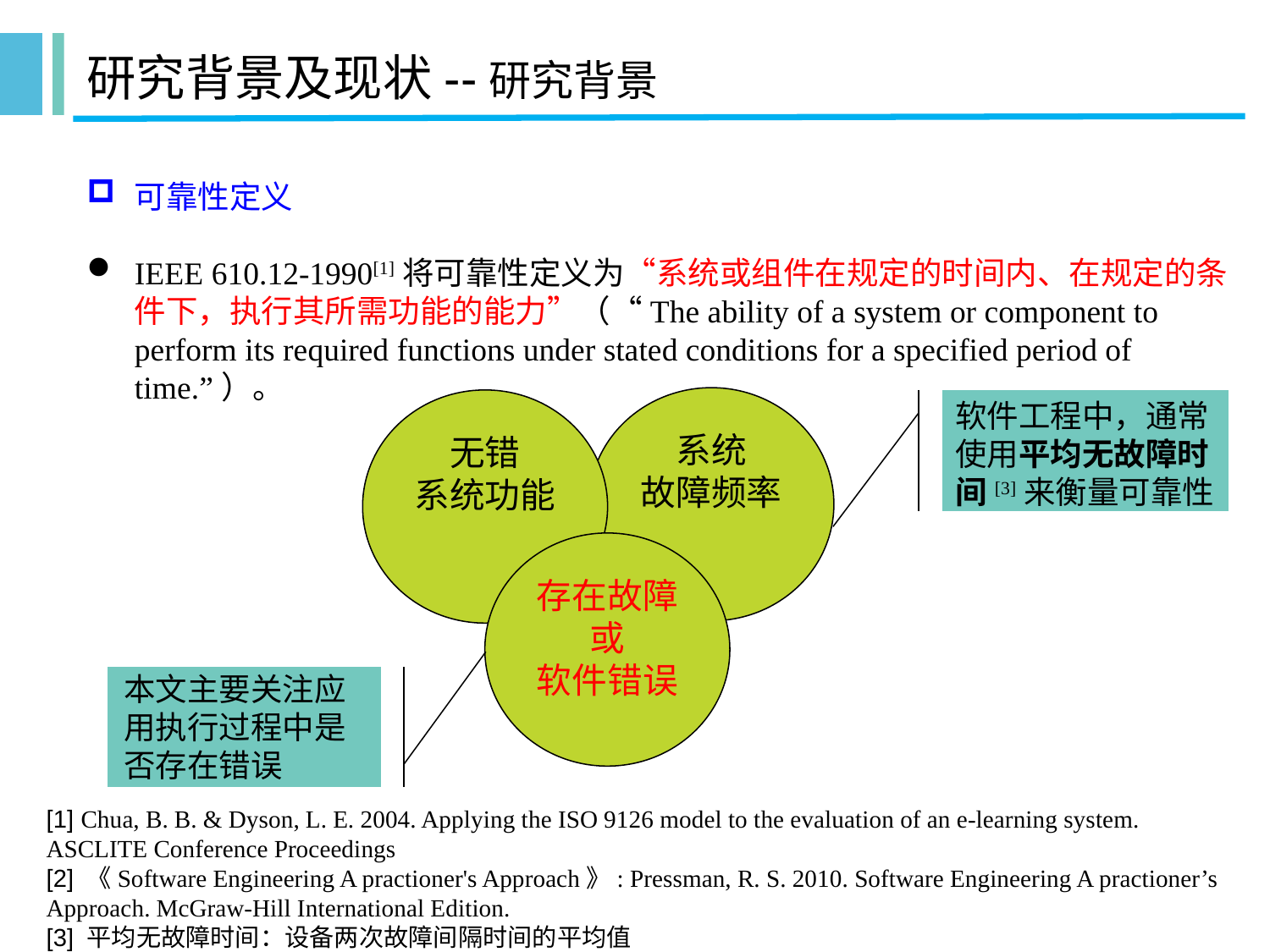

# 研究背景及现状--研究背景
可靠性定义

IEEE 610.12-1990[1]将可靠性定义为“系统或组件在规定的时间内、在规定的条件下，执行其所需功能的能力”（“The ability of a system or component to perform its required functions under stated conditions for a specified period of time.”）。
系统
故障频率
无错
系统功能
存在故障
或
软件错误
软件工程中，通常使用平均无故障时间[3]来衡量可靠性

本文主要关注应用执行过程中是否存在错误
[1] Chua, B. B. & Dyson, L. E. 2004. Applying the ISO 9126 model to the evaluation of an e-learning system. ASCLITE Conference Proceedings
[2] 《Software Engineering A practioner's Approach》: Pressman, R. S. 2010. Software Engineering A practioner’s Approach. McGraw-Hill International Edition.
[3] 平均无故障时间：设备两次故障间隔时间的平均值